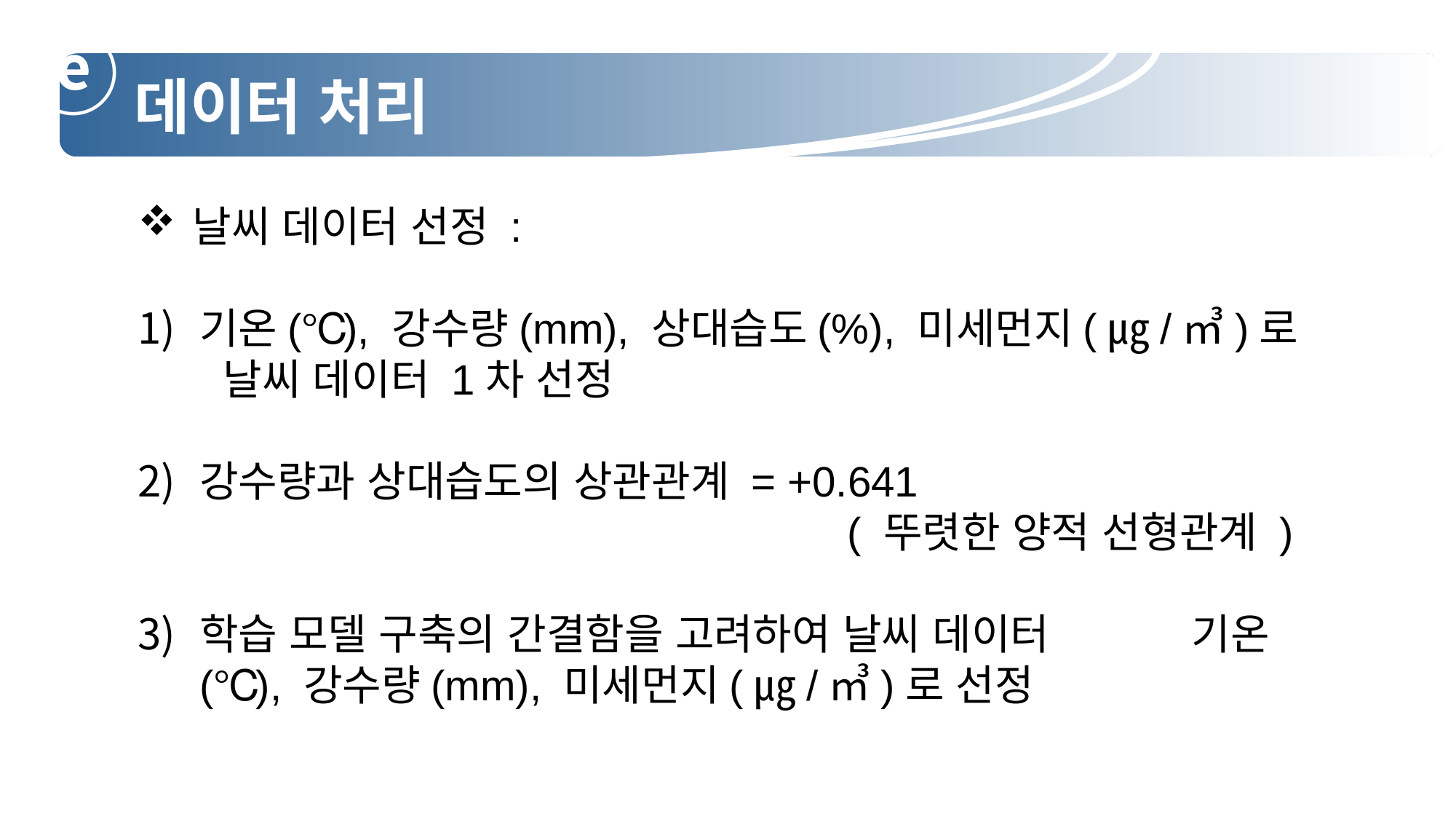

ⓔ
   데이터 처리

날씨 데이터 선정 :

기온(℃), 강수량(mm), 상대습도(%), 미세먼지(㎍/㎥)로    날씨 데이터 1차 선정

강수량과 상대습도의 상관관계 = +0.641
						( 뚜렷한 양적 선형관계 )

학습 모델 구축의 간결함을 고려하여 날씨 데이터            기온(℃), 강수량(mm), 미세먼지(㎍/㎥)로 선정